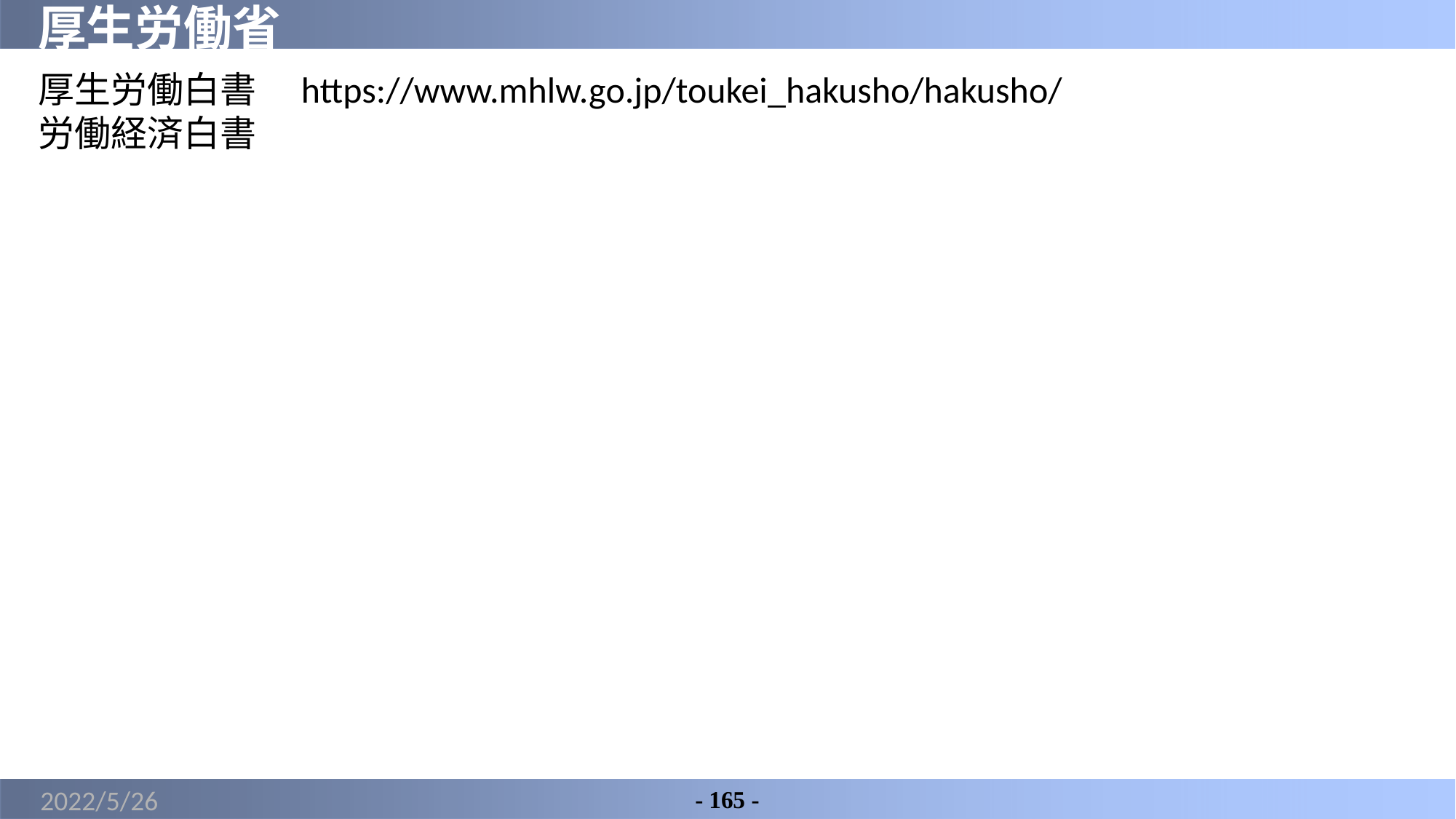

# 厚生労働省
厚生労働白書　https://www.mhlw.go.jp/toukei_hakusho/hakusho/
労働経済白書
2022/5/26
- 165 -